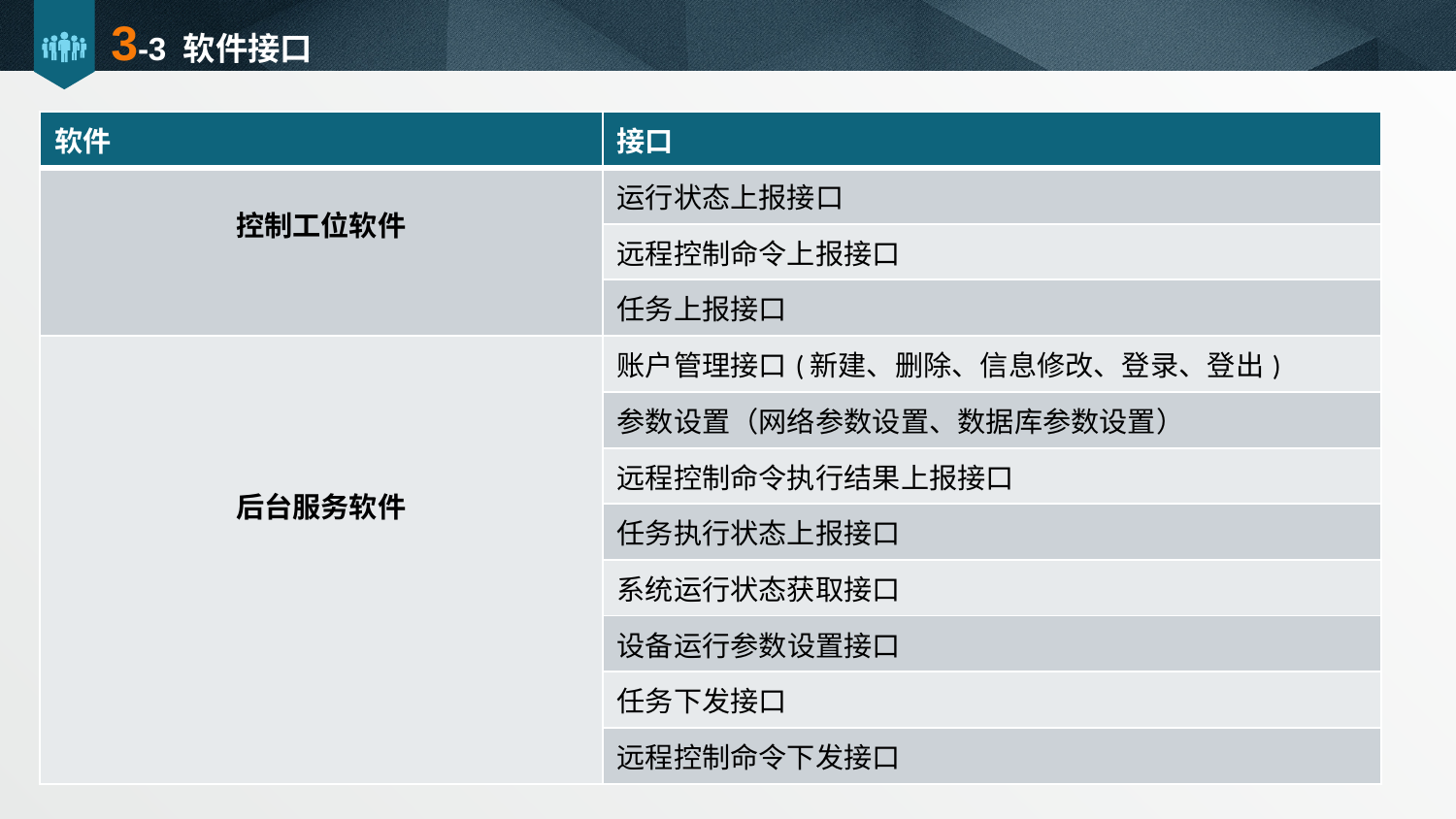

# 3-3 软件接口

| 软件 | 接口 |
| --- | --- |
| 控制工位软件 | 运行状态上报接口 |
|  | 远程控制命令上报接口 |
|  | 任务上报接口 |
| 后台服务软件 | 账户管理接口(新建、删除、信息修改、登录、登出) |
|  | 参数设置（网络参数设置、数据库参数设置） |
|  | 远程控制命令执行结果上报接口 |
|  | 任务执行状态上报接口 |
|  | 系统运行状态获取接口 |
|  | 设备运行参数设置接口 |
|  | 任务下发接口 |
|  | 远程控制命令下发接口 |